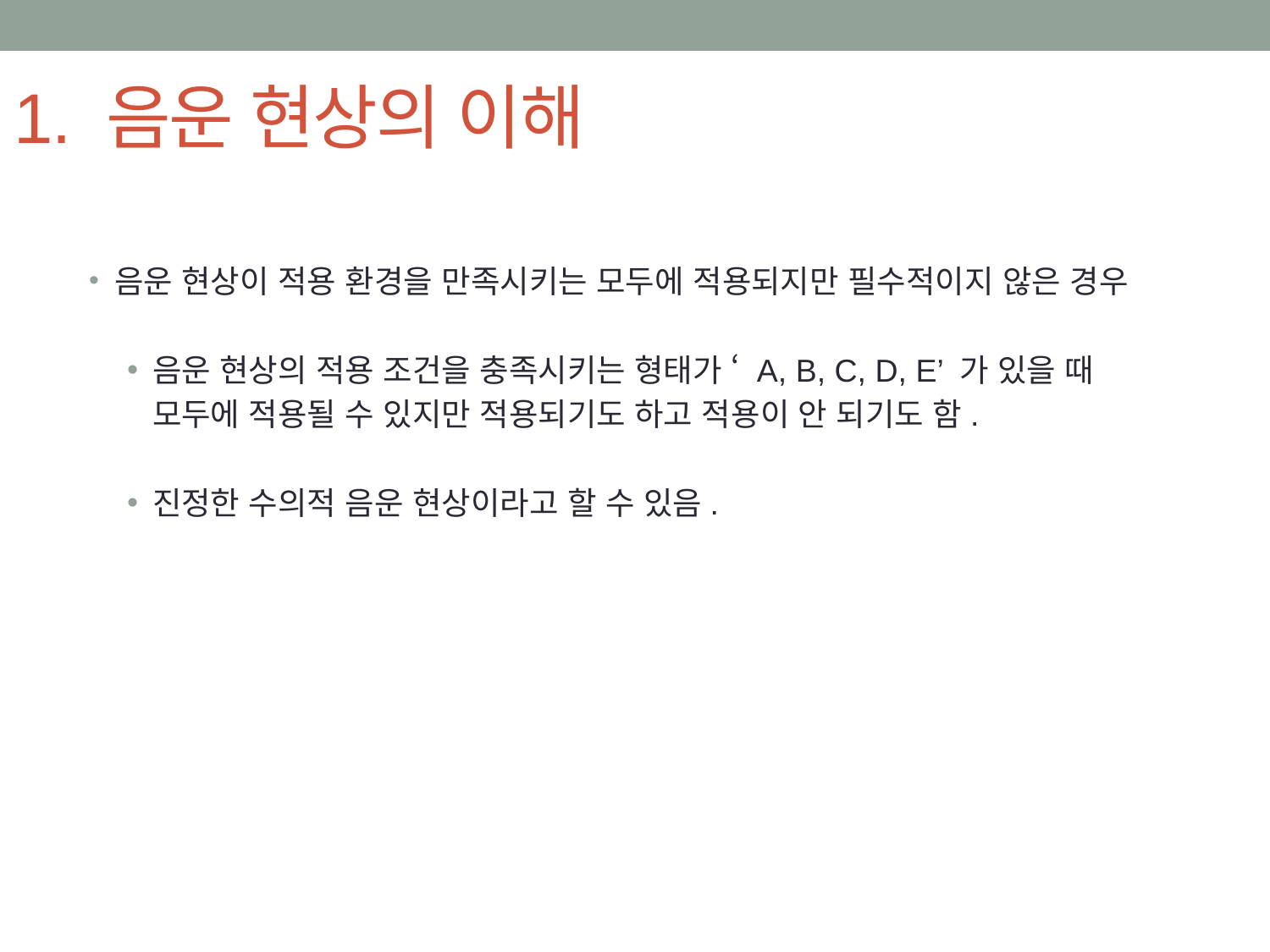

# 1. 음운 현상의 이해

음운 현상이 적용 환경을 만족시키는 모두에 적용되지만 필수적이지 않은 경우

음운 현상의 적용 조건을 충족시키는 형태가 ‘ A, B, C, D, E’ 가 있을 때
  모두에 적용될 수 있지만 적용되기도 하고 적용이 안 되기도 함.

진정한 수의적 음운 현상이라고 할 수 있음.